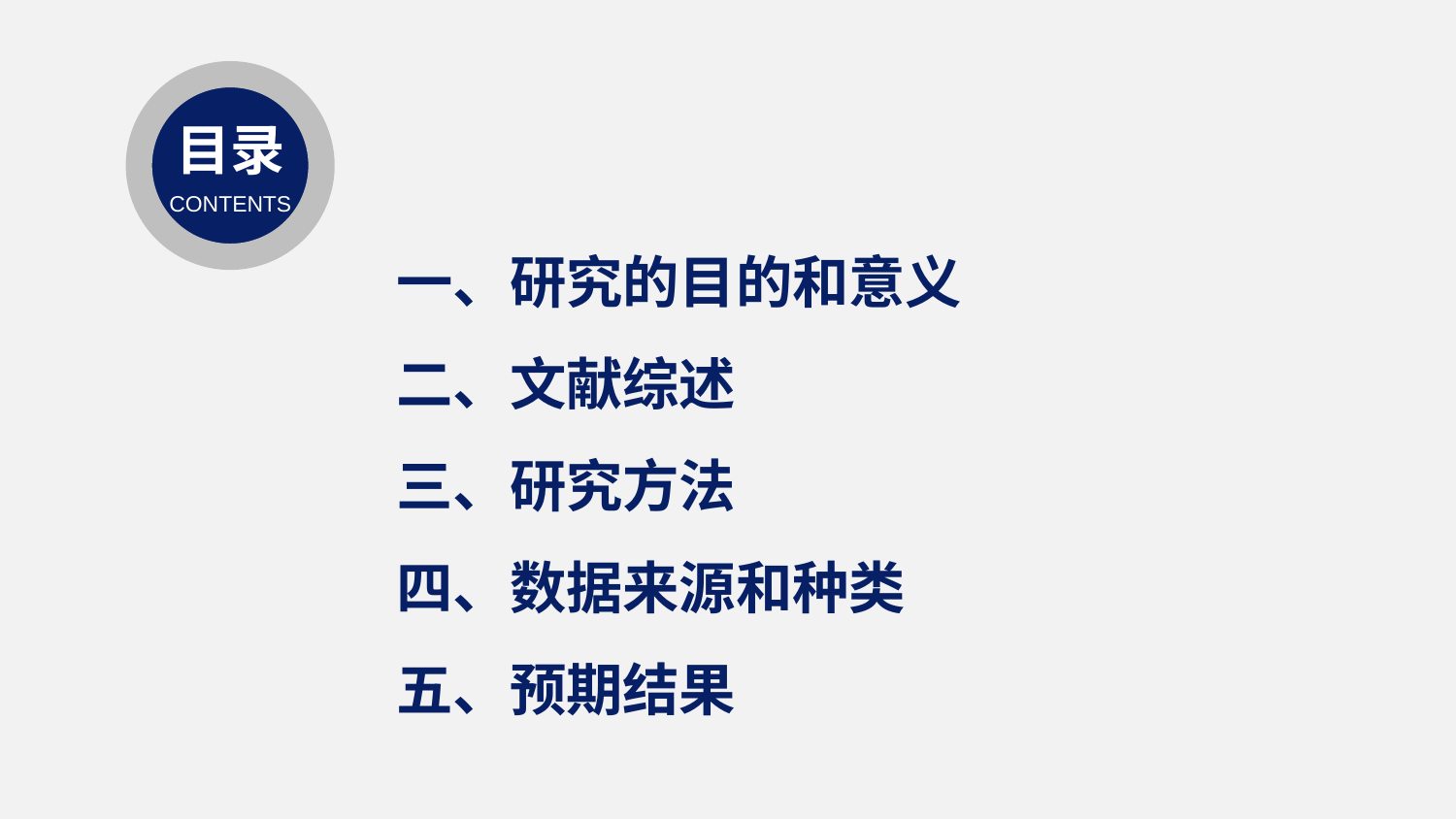

目录
CONTENTS
一、研究的目的和意义
二、文献综述
三、研究方法
四、数据来源和种类
五、预期结果